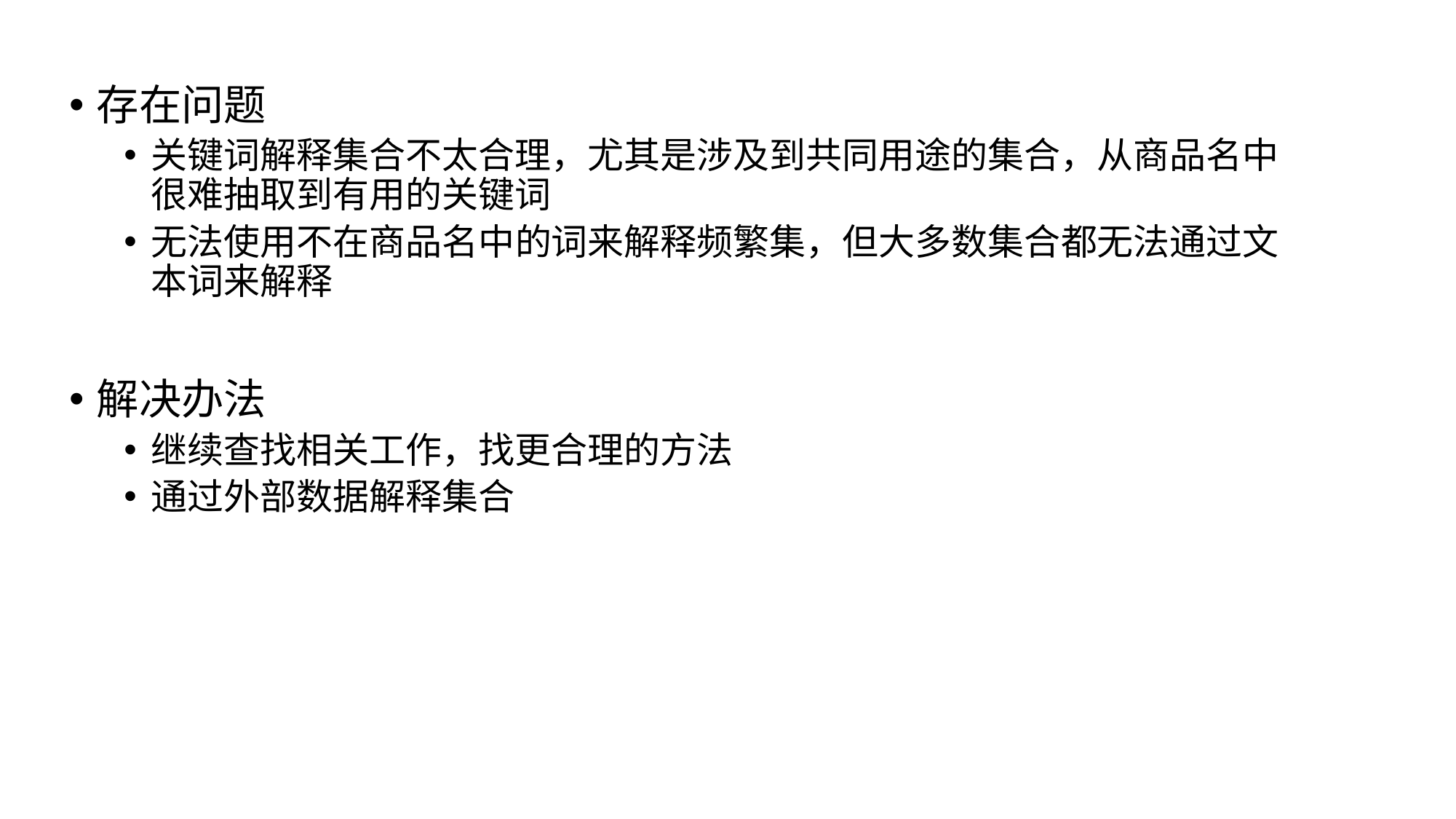

存在问题
关键词解释集合不太合理，尤其是涉及到共同用途的集合，从商品名中很难抽取到有用的关键词
无法使用不在商品名中的词来解释频繁集，但大多数集合都无法通过文本词来解释

解决办法
继续查找相关工作，找更合理的方法
通过外部数据解释集合